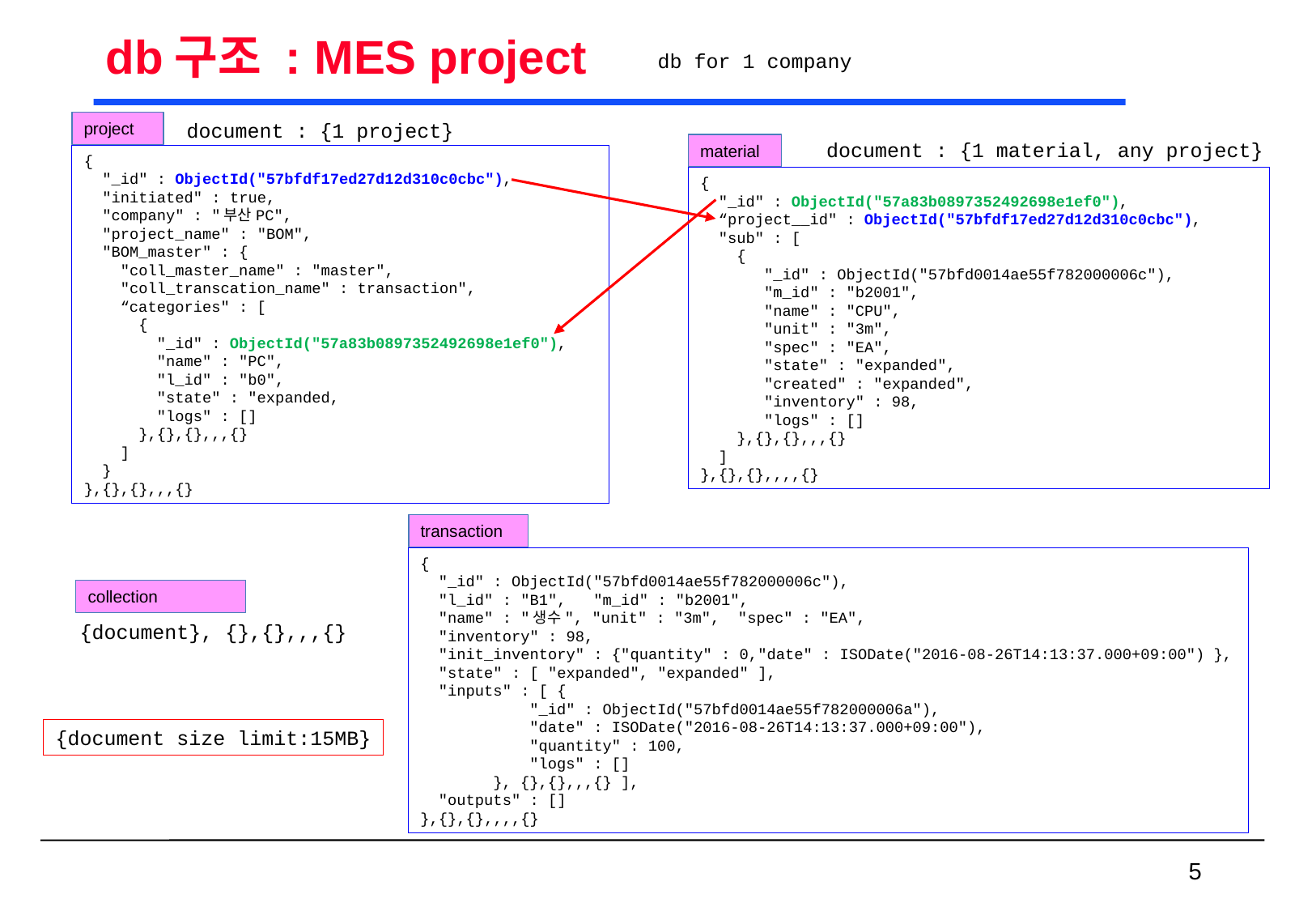

# db구조 : MES project
db for 1 company
document : {1 project}
project
document : {1 material, any project}
material
{
  "_id" : ObjectId("57bfdf17ed27d12d310c0cbc"),
  "initiated" : true,
  "company" : "부산PC",
  "project_name" : "BOM",
  "BOM_master" : {
    "coll_master_name" : "master",
    "coll_transcation_name" : transaction",
    “categories" : [
      {
        "_id" : ObjectId("57a83b0897352492698e1ef0"),
        "name" : "PC",
        "l_id" : "b0",
        "state" : "expanded,
        "logs" : []
      },{},{},,,{}
    ]
  }
},{},{},,,{}
{
  "_id" : ObjectId("57a83b0897352492698e1ef0"),
  “project__id" : ObjectId("57bfdf17ed27d12d310c0cbc"),
  "sub" : [
    {
       "_id" : ObjectId("57bfd0014ae55f782000006c"),
       "m_id" : "b2001",
       "name" : "CPU",
       "unit" : "3m",
       "spec" : "EA",
       "state" : "expanded",
       "created" : "expanded",
       "inventory" : 98,
       "logs" : []
    },{},{},,,{}
  ]
},{},{},,,,{}
transaction
{
  "_id" : ObjectId("57bfd0014ae55f782000006c"),
  "l_id" : "B1",   "m_id" : "b2001",
  "name" : "생수", "unit" : "3m",  "spec" : "EA",
  "inventory" : 98,
  "init_inventory" : {"quantity" : 0,"date" : ISODate("2016-08-26T14:13:37.000+09:00") },
  "state" : [ "expanded", "expanded" ],
  "inputs" : [ {
            "_id" : ObjectId("57bfd0014ae55f782000006a"),
            "date" : ISODate("2016-08-26T14:13:37.000+09:00"),
            "quantity" : 100,
            "logs" : []
        }, {},{},,,{} ],
  "outputs" : []
},{},{},,,,{}
collection
{document}, {},{},,,{}
{document size limit:15MB}
 5